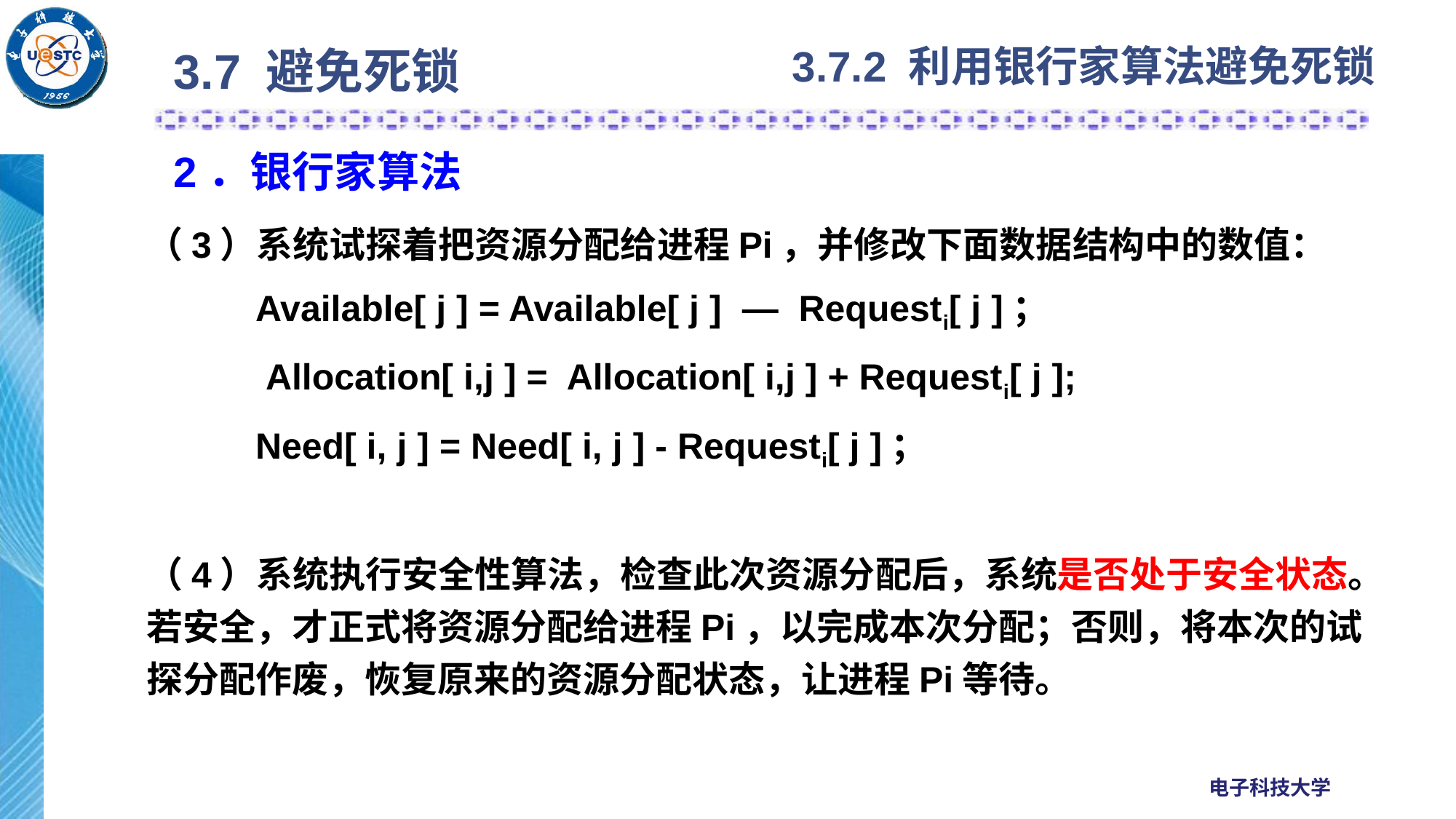

3.7 避免死锁
3.7.2 利用银行家算法避免死锁
# 2．银行家算法
（3）系统试探着把资源分配给进程Pi，并修改下面数据结构中的数值：
     	Available[ j ] = Available[ j ]  —  Requesti[ j ]；
     	 Allocation[ i,j ] =  Allocation[ i,j ] + Requesti[ j ];
	Need[ i, j ] = Need[ i, j ] - Requesti[ j ]；

（4）系统执行安全性算法，检查此次资源分配后，系统是否处于安全状态。若安全，才正式将资源分配给进程Pi，以完成本次分配；否则，将本次的试探分配作废，恢复原来的资源分配状态，让进程Pi等待。